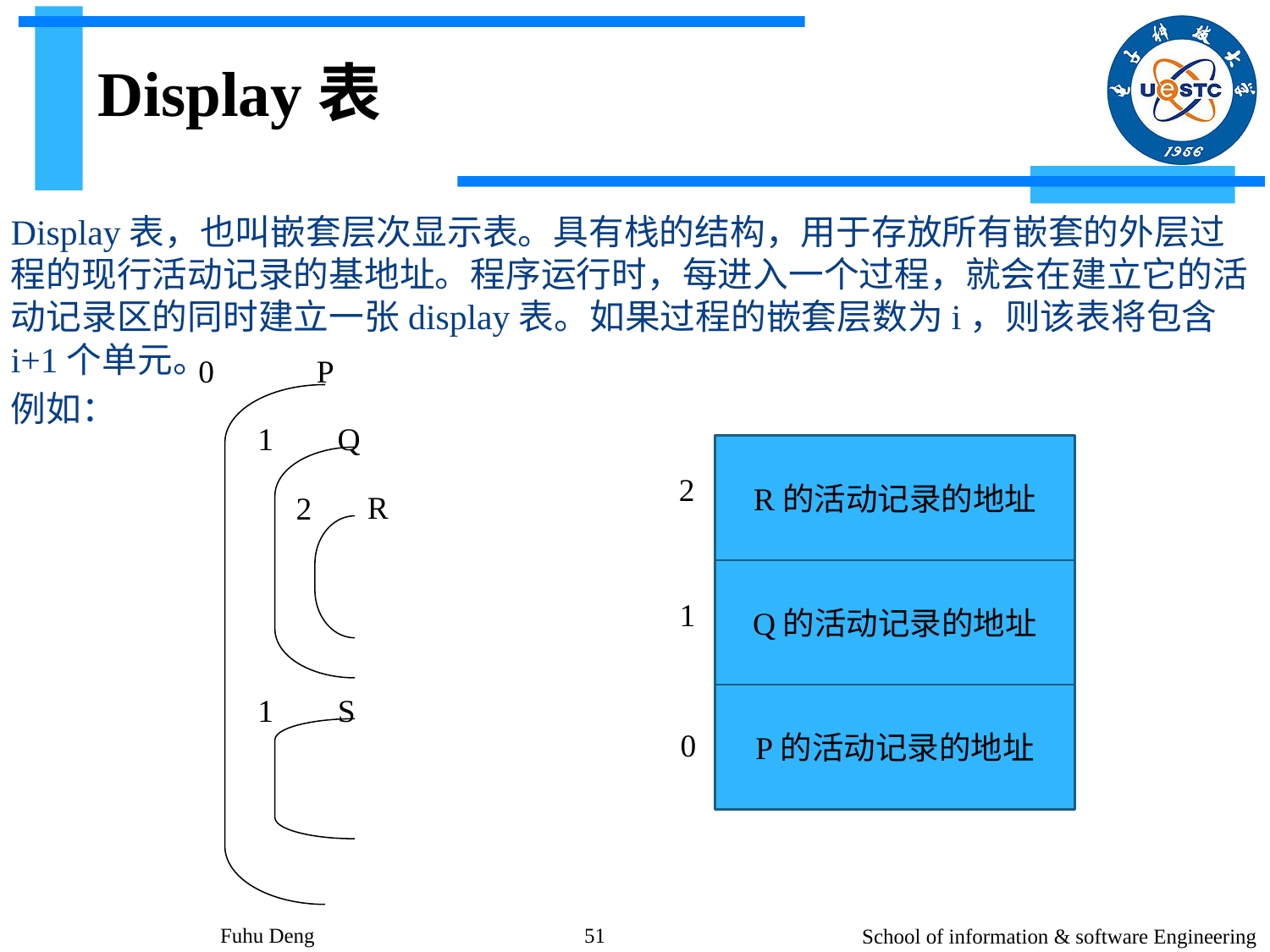

# Display表
Display表，也叫嵌套层次显示表。具有栈的结构，用于存放所有嵌套的外层过程的现行活动记录的基地址。程序运行时，每进入一个过程，就会在建立它的活动记录区的同时建立一张display表。如果过程的嵌套层数为i，则该表将包含i+1个单元。
例如：
0
P

1
Q
R的活动记录的地址

2
R
2

Q的活动记录的地址
1
1
S
P的活动记录的地址

0
Fuhu Deng
51
School of information & software Engineering